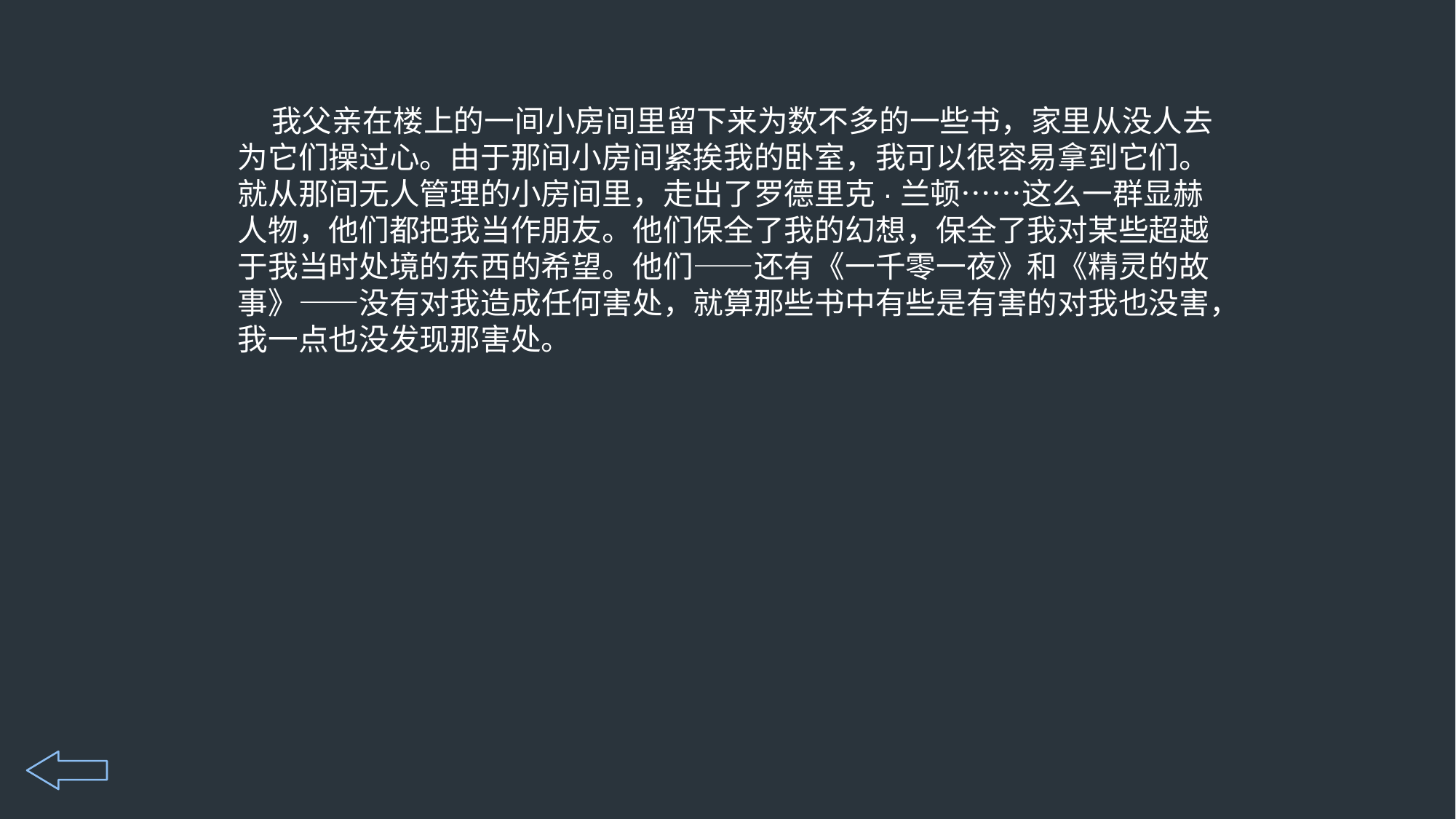

我父亲在楼上的一间小房间里留下来为数不多的一些书，家里从没人去为它们操过心。由于那间小房间紧挨我的卧室，我可以很容易拿到它们。就从那间无人管理的小房间里，走出了罗德里克·兰顿……这么一群显赫人物，他们都把我当作朋友。他们保全了我的幻想，保全了我对某些超越于我当时处境的东西的希望。他们——还有《一千零一夜》和《精灵的故事》——没有对我造成任何害处，就算那些书中有些是有害的对我也没害，我一点也没发现那害处。